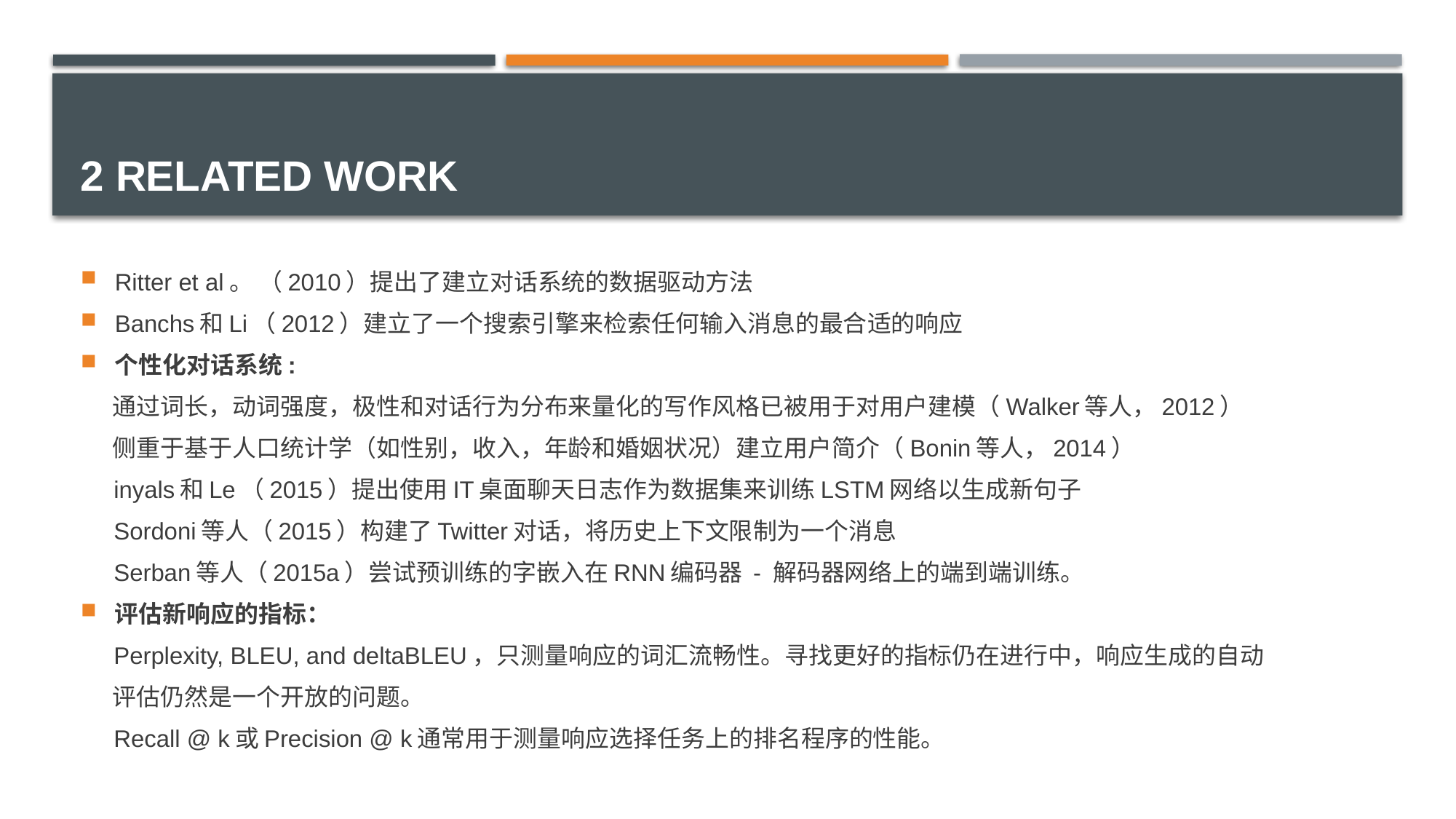

# 2 Related Work
Ritter et al。 （2010）提出了建立对话系统的数据驱动方法
Banchs和Li（2012）建立了一个搜索引擎来检索任何输入消息的最合适的响应
个性化对话系统:
     通过词长，动词强度，极性和对话行为分布来量化的写作风格已被用于对用户建模（Walker等人，2012）
     侧重于基于人口统计学（如性别，收入，年龄和婚姻状况）建立用户简介（Bonin等人，2014）
     inyals和Le（2015）提出使用IT桌面聊天日志作为数据集来训练LSTM网络以生成新句子
     Sordoni等人（2015）构建了Twitter对话，将历史上下文限制为一个消息
     Serban等人（2015a）尝试预训练的字嵌入在RNN编码器 - 解码器网络上的端到端训练。
评估新响应的指标：
     Perplexity, BLEU, and deltaBLEU，只测量响应的词汇流畅性。寻找更好的指标仍在进行中，响应生成的自动
     评估仍然是一个开放的问题。
     Recall @ k或Precision @ k通常用于测量响应选择任务上的排名程序的性能。